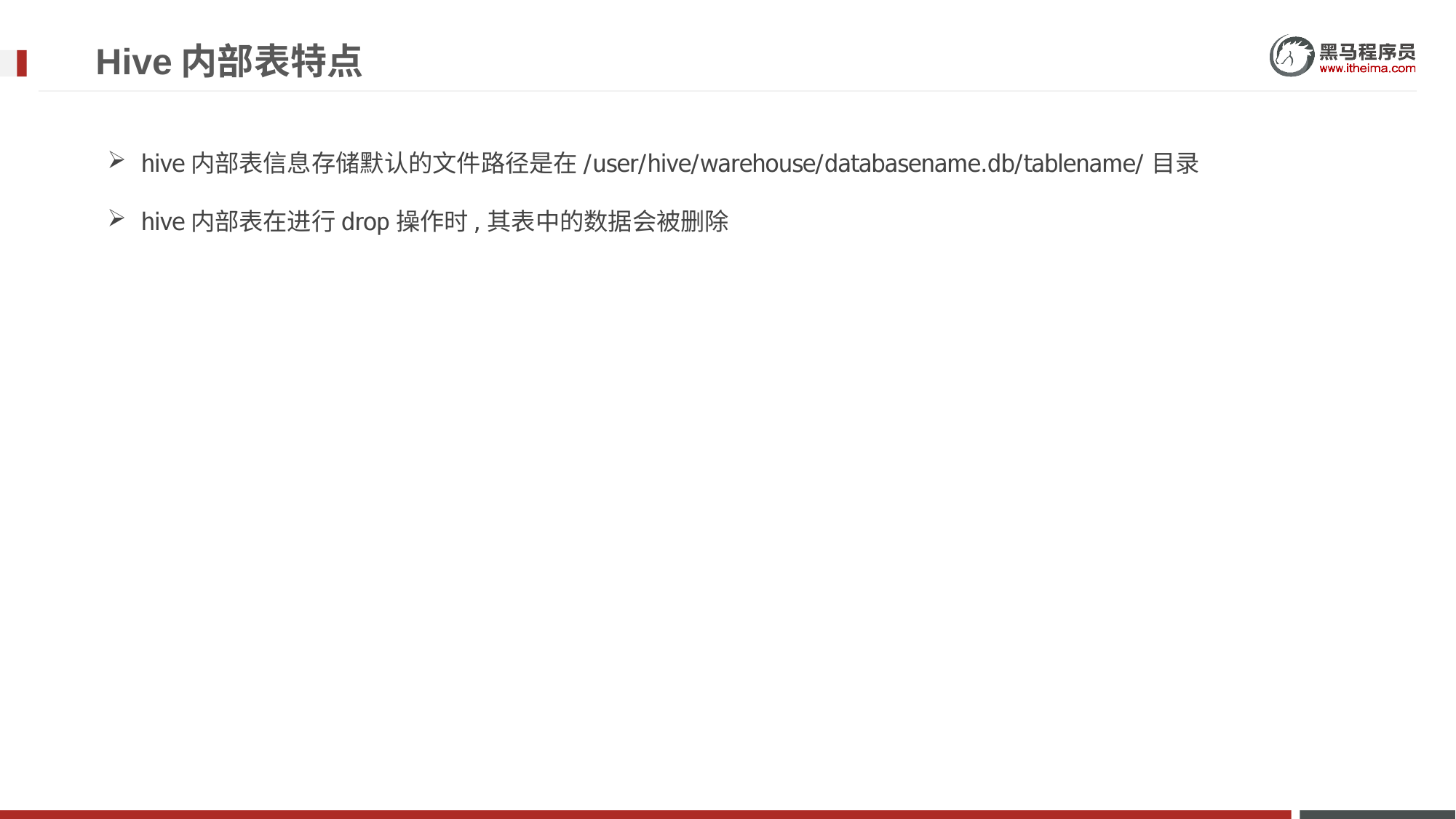

# Hive内部表特点
hive内部表信息存储默认的文件路径是在/user/hive/warehouse/databasename.db/tablename/目录

hive内部表在进行drop操作时,其表中的数据会被删除